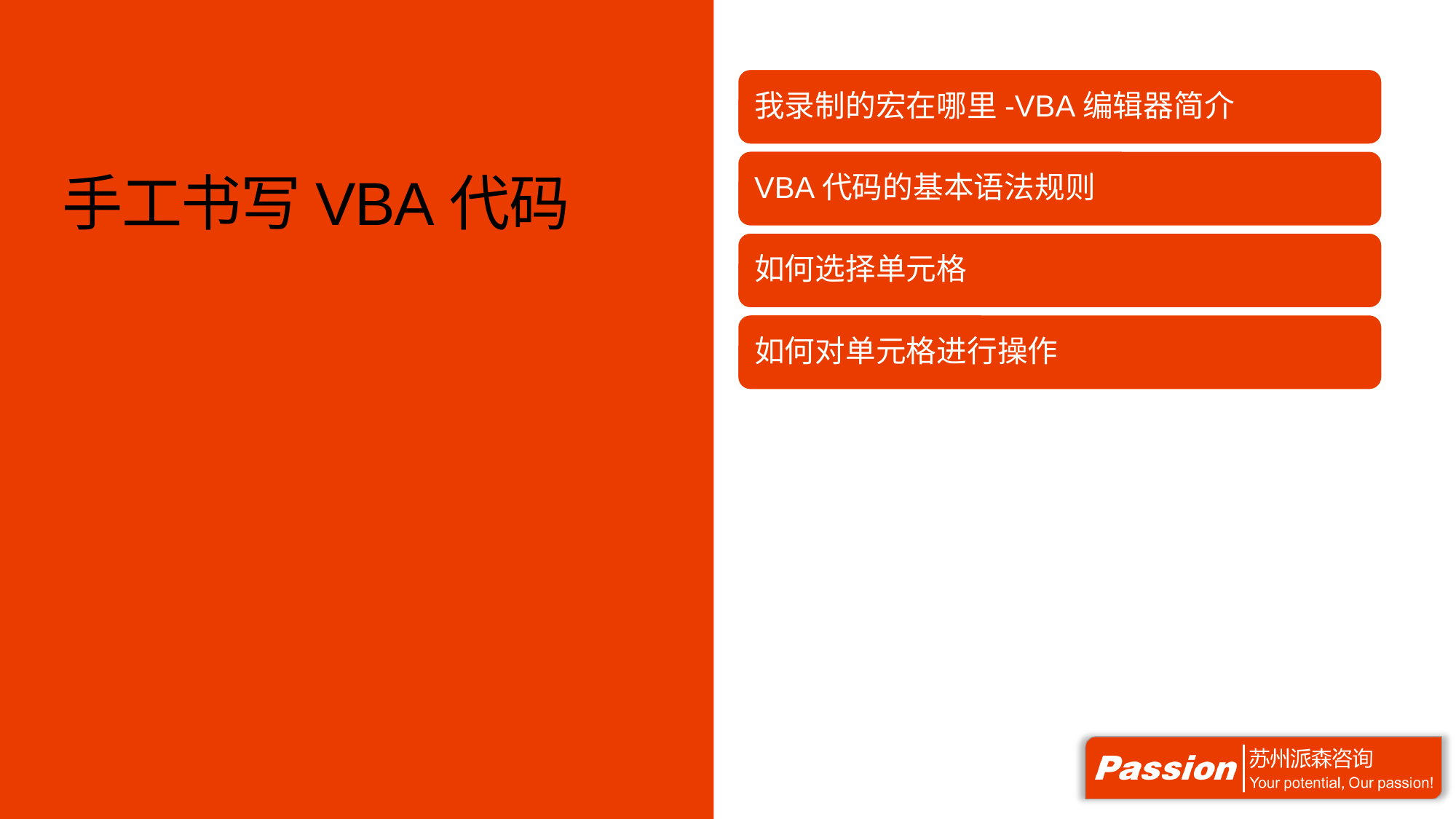

我录制的宏在哪里-VBA编辑器简介
VBA代码的基本语法规则
如何选择单元格
如何对单元格进行操作
手工书写VBA代码